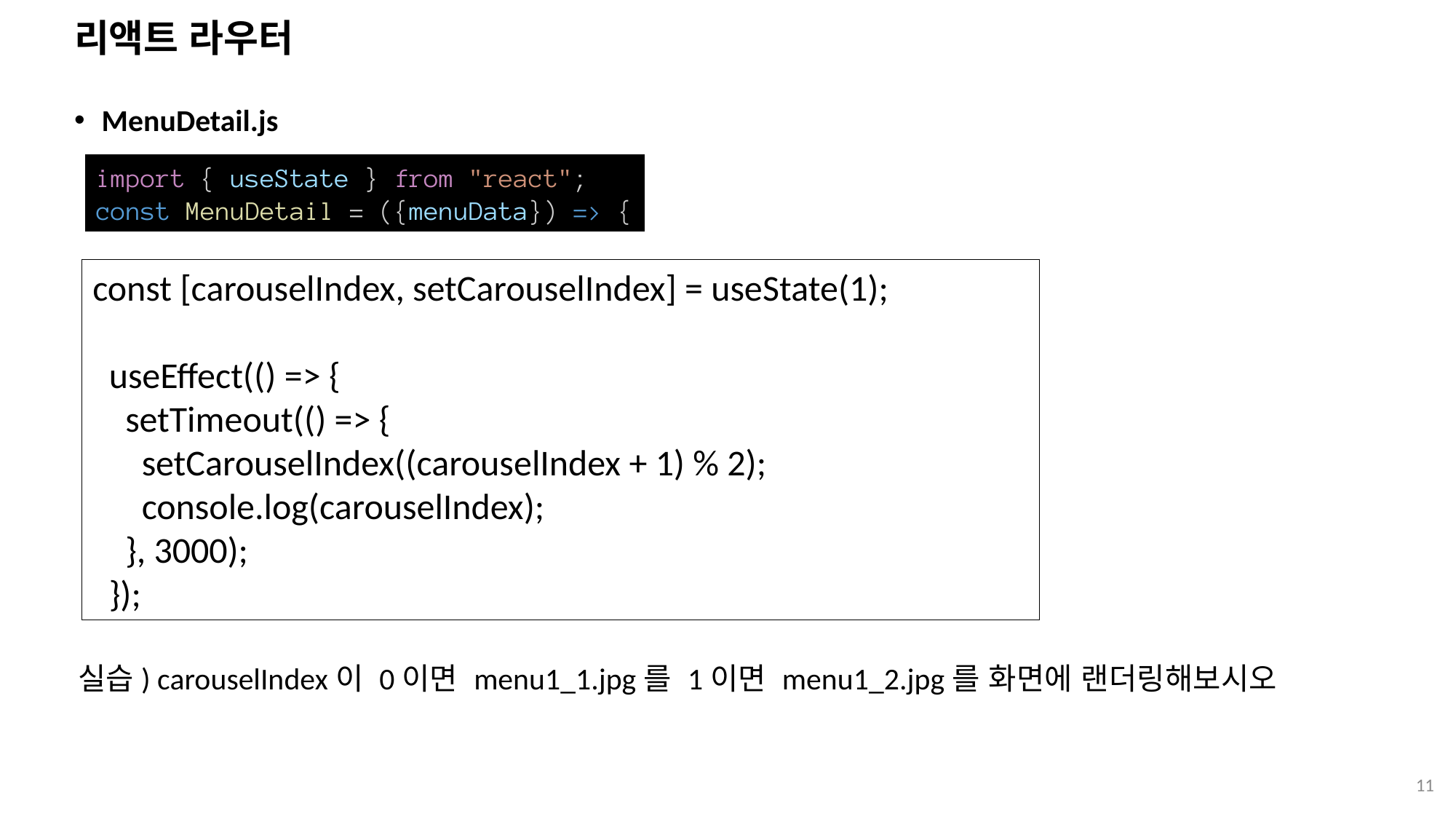

# 리액트 라우터
MenuDetail.js

import { useState } from "react";
const MenuDetail = ({menuData}) => {
const [carouselIndex, setCarouselIndex] = useState(1);

  useEffect(() => {
    setTimeout(() => {
      setCarouselIndex((carouselIndex + 1) % 2);
      console.log(carouselIndex);
    }, 3000);
  });
실습) carouselIndex이 0이면 menu1_1.jpg를 1이면 menu1_2.jpg를 화면에 랜더링해보시오
11